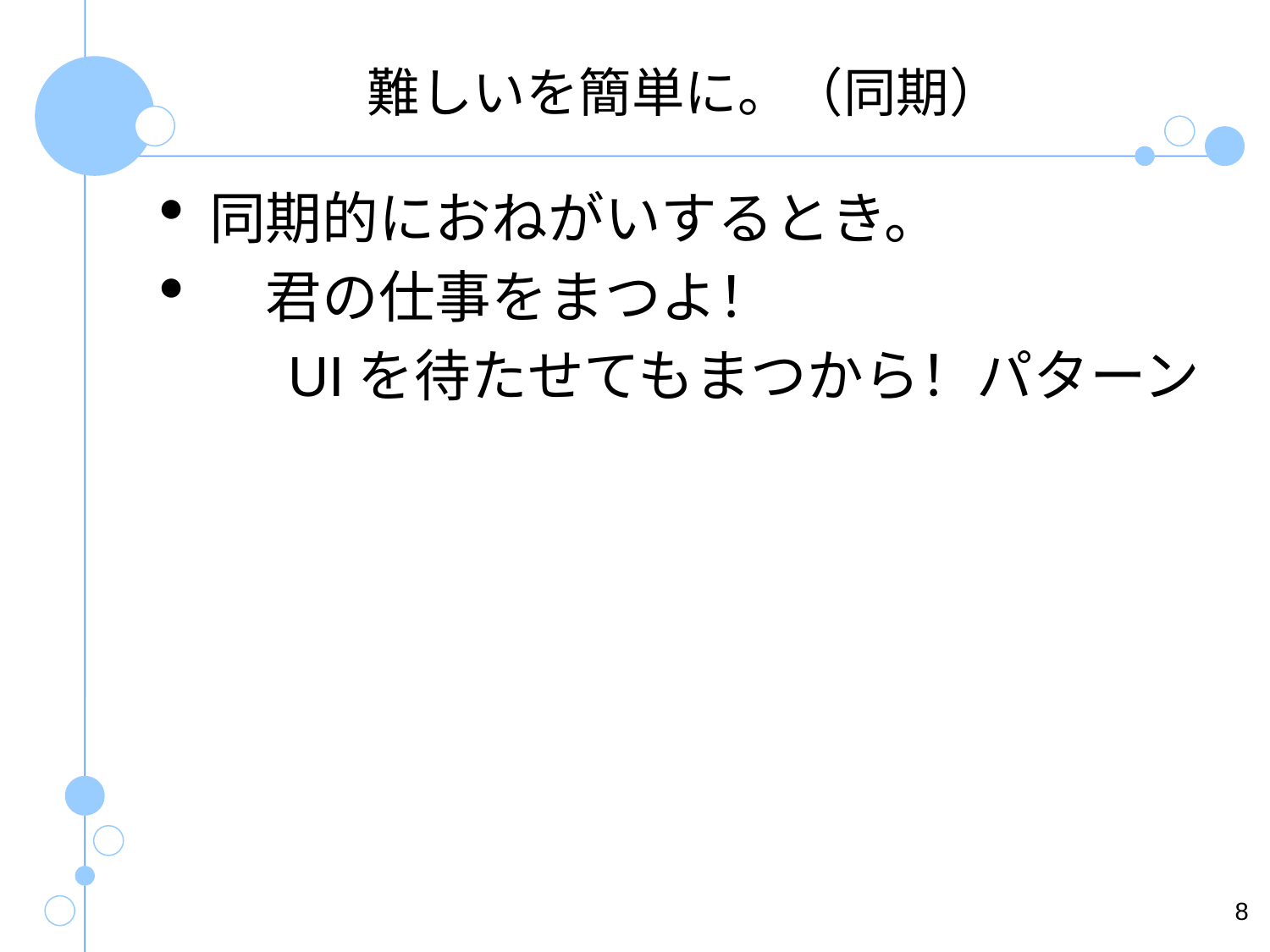

難しいを簡単に。（同期）

同期的におねがいするとき。
　君の仕事をまつよ！
　　UIを待たせてもまつから！パターン

8